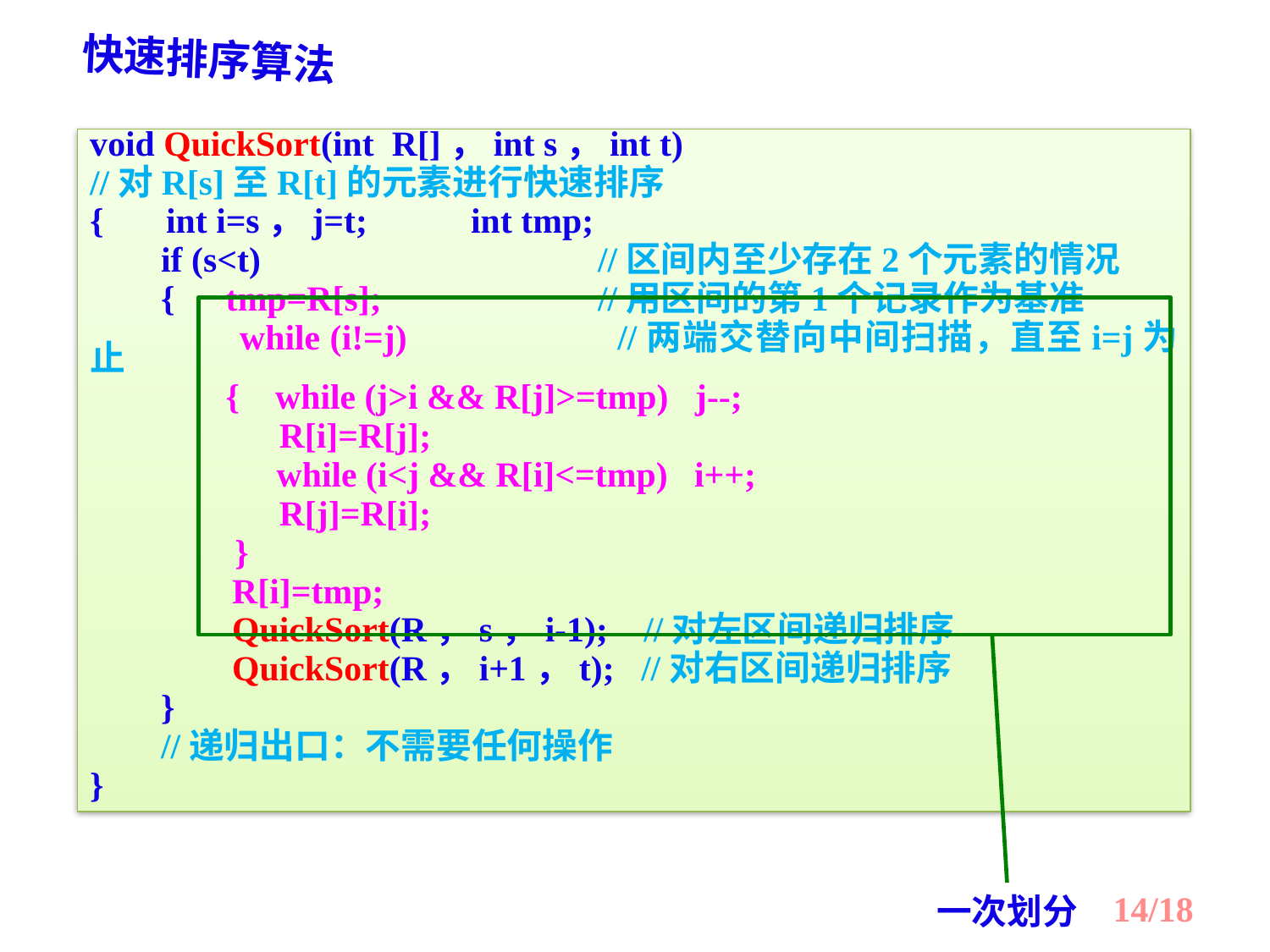

快速排序算法
void QuickSort(int  R[]，int s，int t)
//对R[s]至R[t]的元素进行快速排序
{       int i=s，j=t;	int tmp;
        if (s<t)         			//区间内至少存在2个元素的情况
        {	 tmp=R[s];	   	//用区间的第1个记录作为基准
               while (i!=j)  		//两端交替向中间扫描，直至i=j为止
	 {    while (j>i && R[j]>=tmp)   j--;
	       R[i]=R[j];
                     while (i<j && R[i]<=tmp)   i++;
	       R[j]=R[i];
    	  }
                R[i]=tmp;
                QuickSort(R，s，i-1);    //对左区间递归排序
                QuickSort(R，i+1，t);   //对右区间递归排序
        }
        //递归出口：不需要任何操作
}

一次划分
14/18